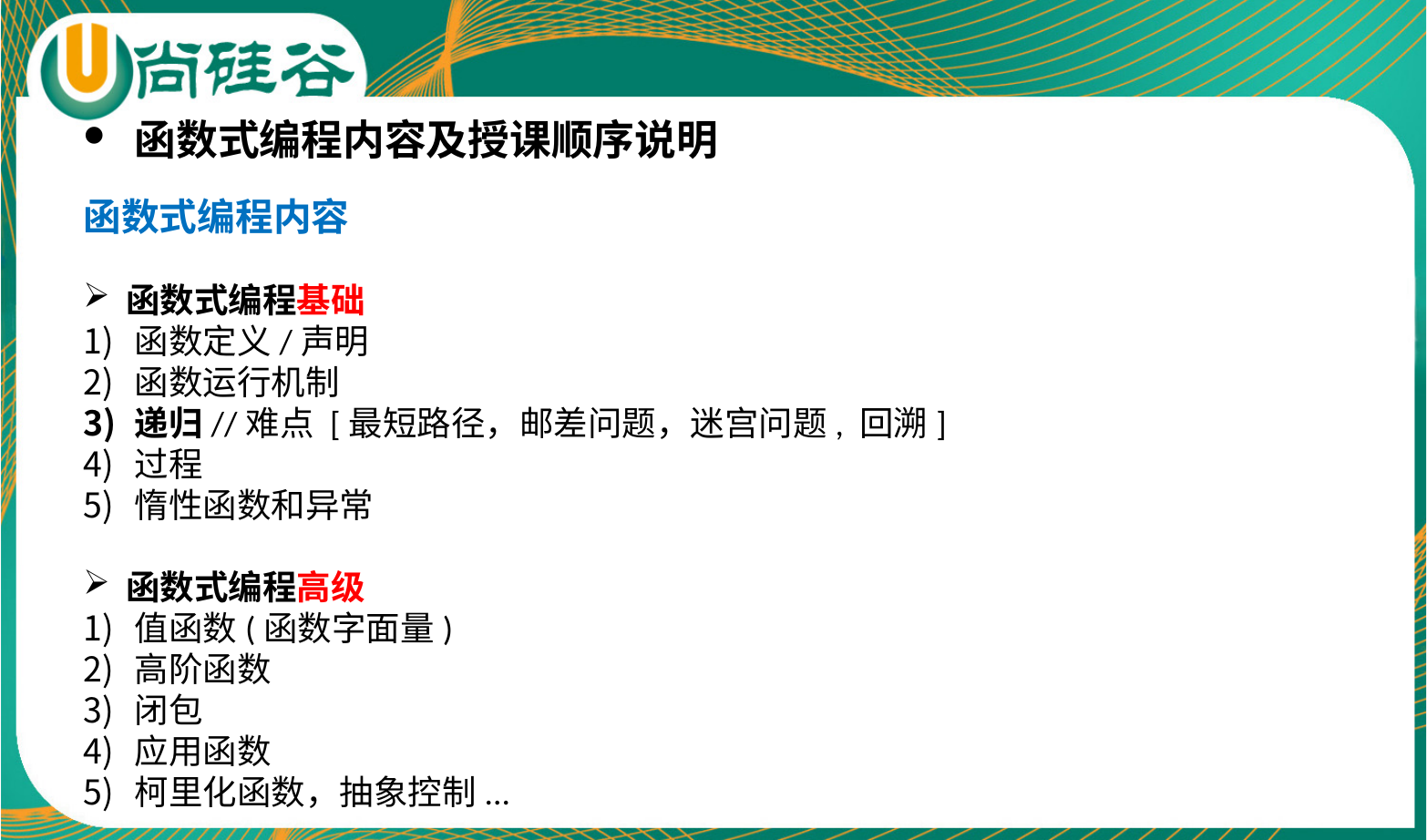

函数式编程内容及授课顺序说明

函数式编程内容

函数式编程基础
函数定义/声明
函数运行机制
递归//难点 [最短路径，邮差问题，迷宫问题, 回溯]
过程
惰性函数和异常

函数式编程高级
值函数(函数字面量)
高阶函数
闭包
应用函数
柯里化函数，抽象控制...